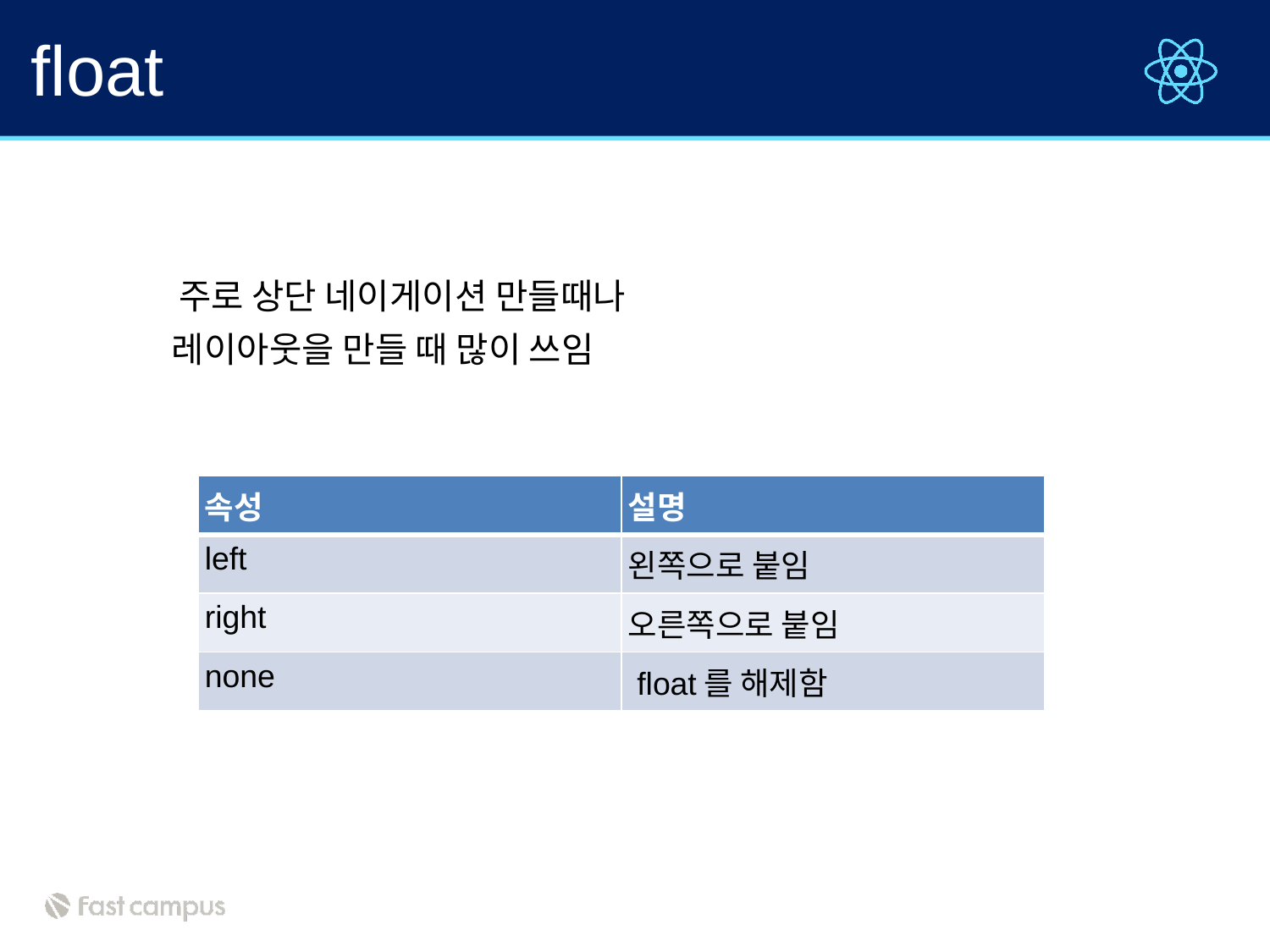

# float
  주로 상단 네이게이션 만들때나
   레이아웃을 만들 때 많이 쓰임

| 속성 | 설명 |
| --- | --- |
| left | 왼쪽으로 붙임 |
| right | 오른쪽으로 붙임 |
| none | float를 해제함 |